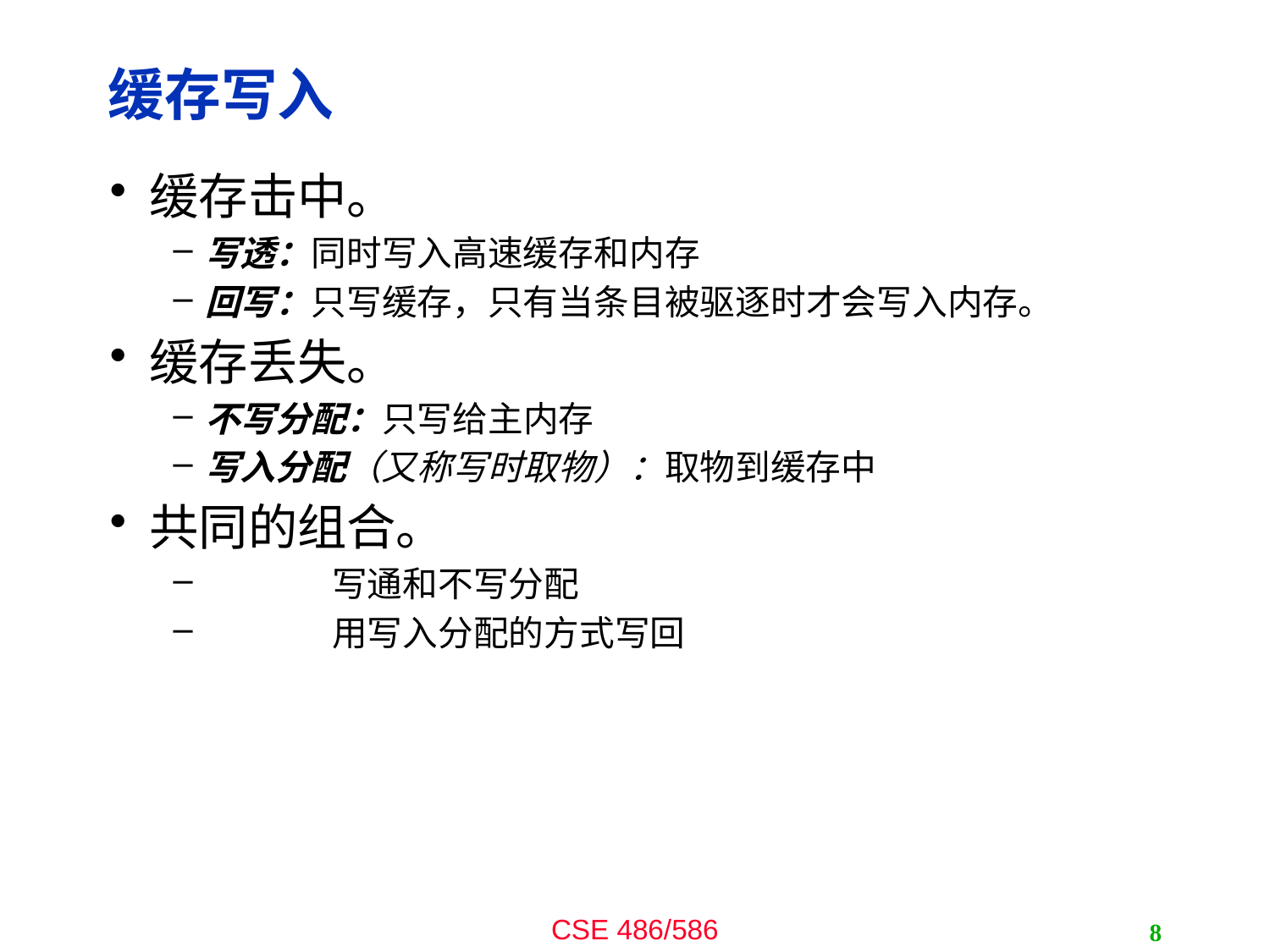

# 缓存写入
缓存击中。
写透：同时写入高速缓存和内存
回写：只写缓存，只有当条目被驱逐时才会写入内存。
缓存丢失。
不写分配：只写给主内存
写入分配（又称写时取物）：取物到缓存中
共同的组合。
	写通和不写分配
	用写入分配的方式写回
8